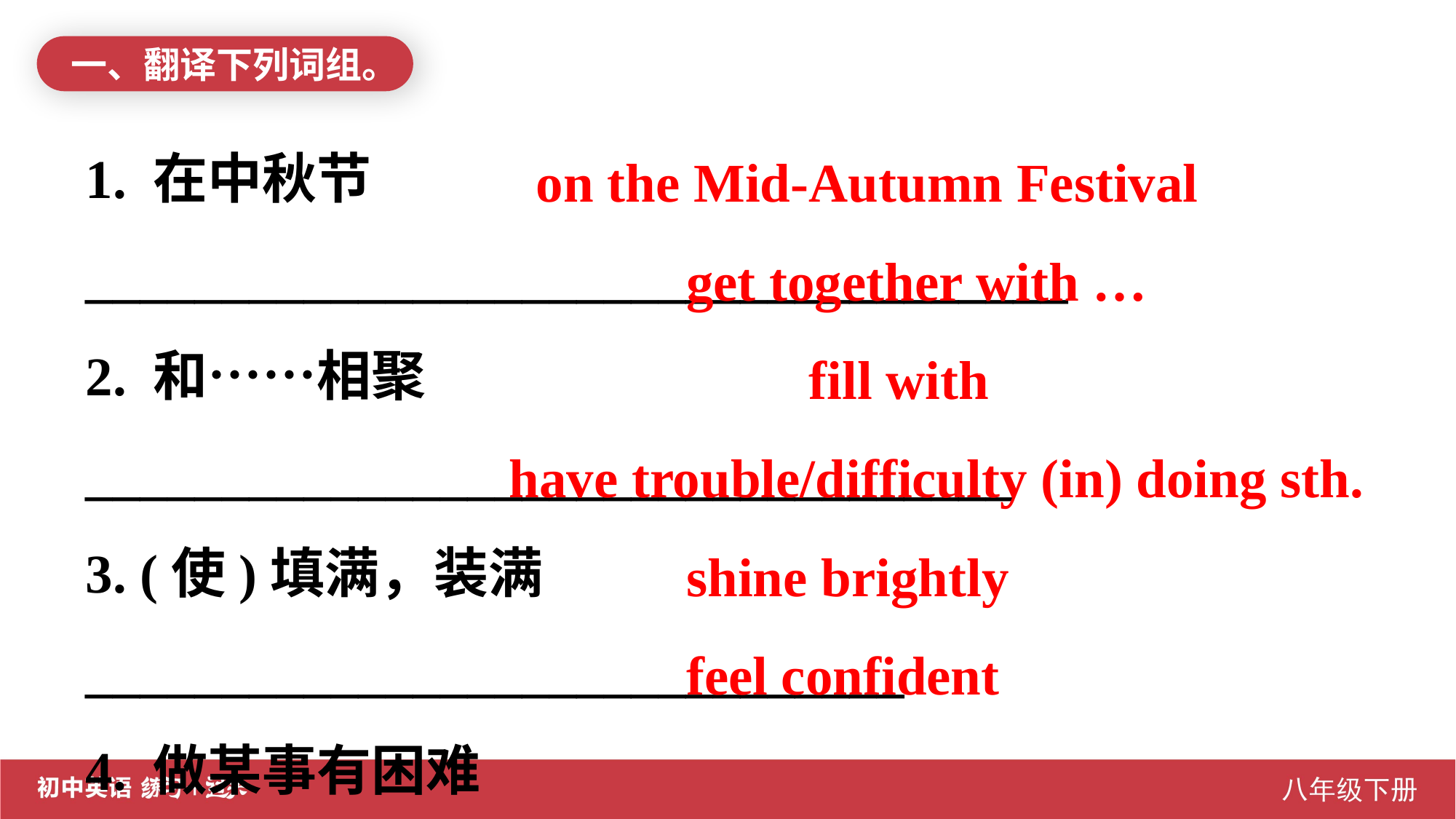

一、翻译下列词组。
1. 在中秋节  ____________________________________
2. 和……相聚  __________________________________
3. (使)填满，装满  ______________________________
4. 做某事有困难  ________________________________
5. 明亮地照耀  __________________________________
6. 感觉自信  ____________________________________
  on the Mid-Autumn Festival
             get together with …
                      fill with
have trouble/difficulty (in) doing sth.
             shine brightly
             feel confident